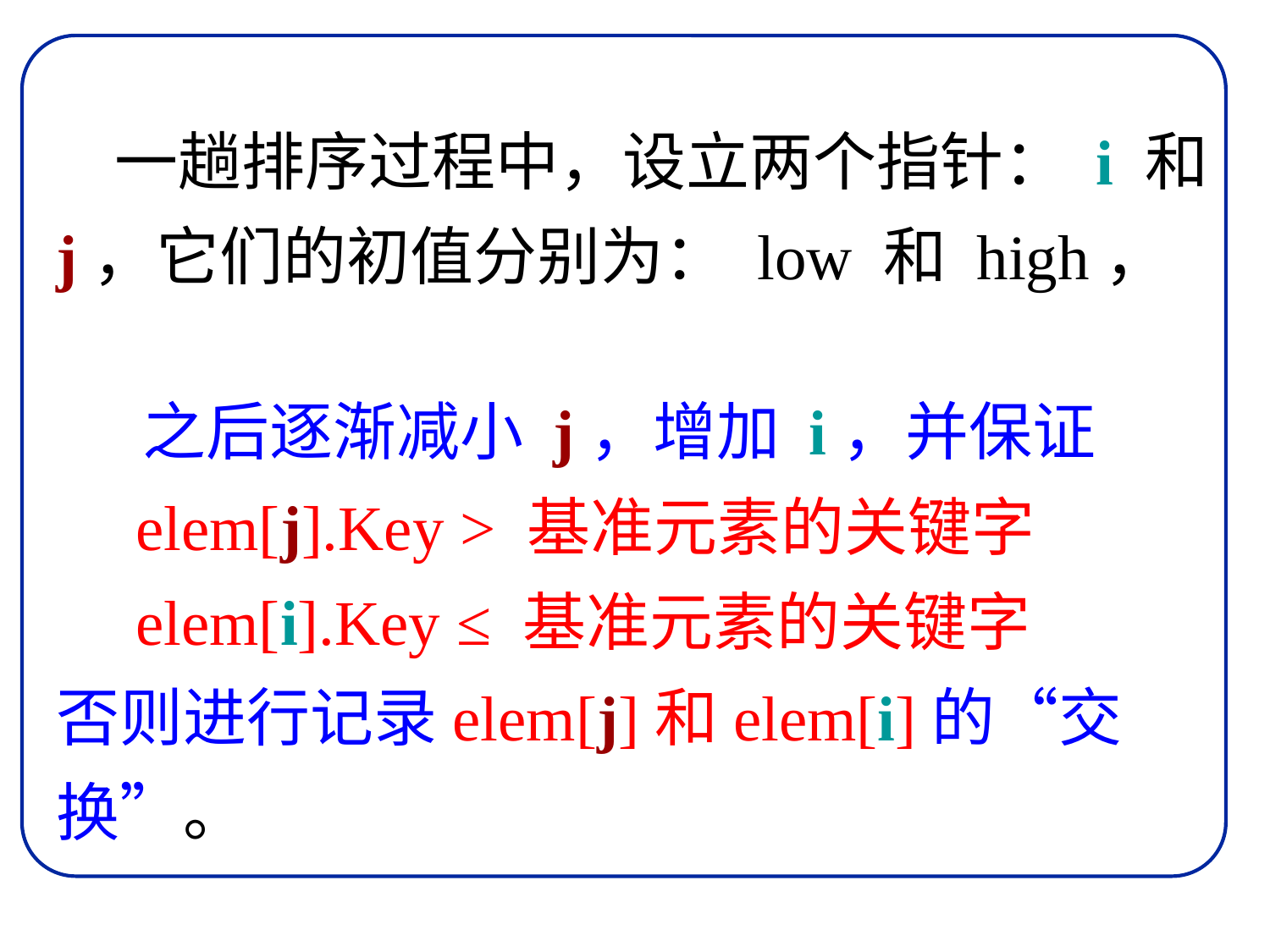

一趟排序过程中，设立两个指针： i 和j，它们的初值分别为： low 和 high，
     之后逐渐减小 j，增加 i，并保证
     elem[j].Key > 基准元素的关键字
     elem[i].Key ≤ 基准元素的关键字
否则进行记录elem[j]和elem[i]的“交换”。